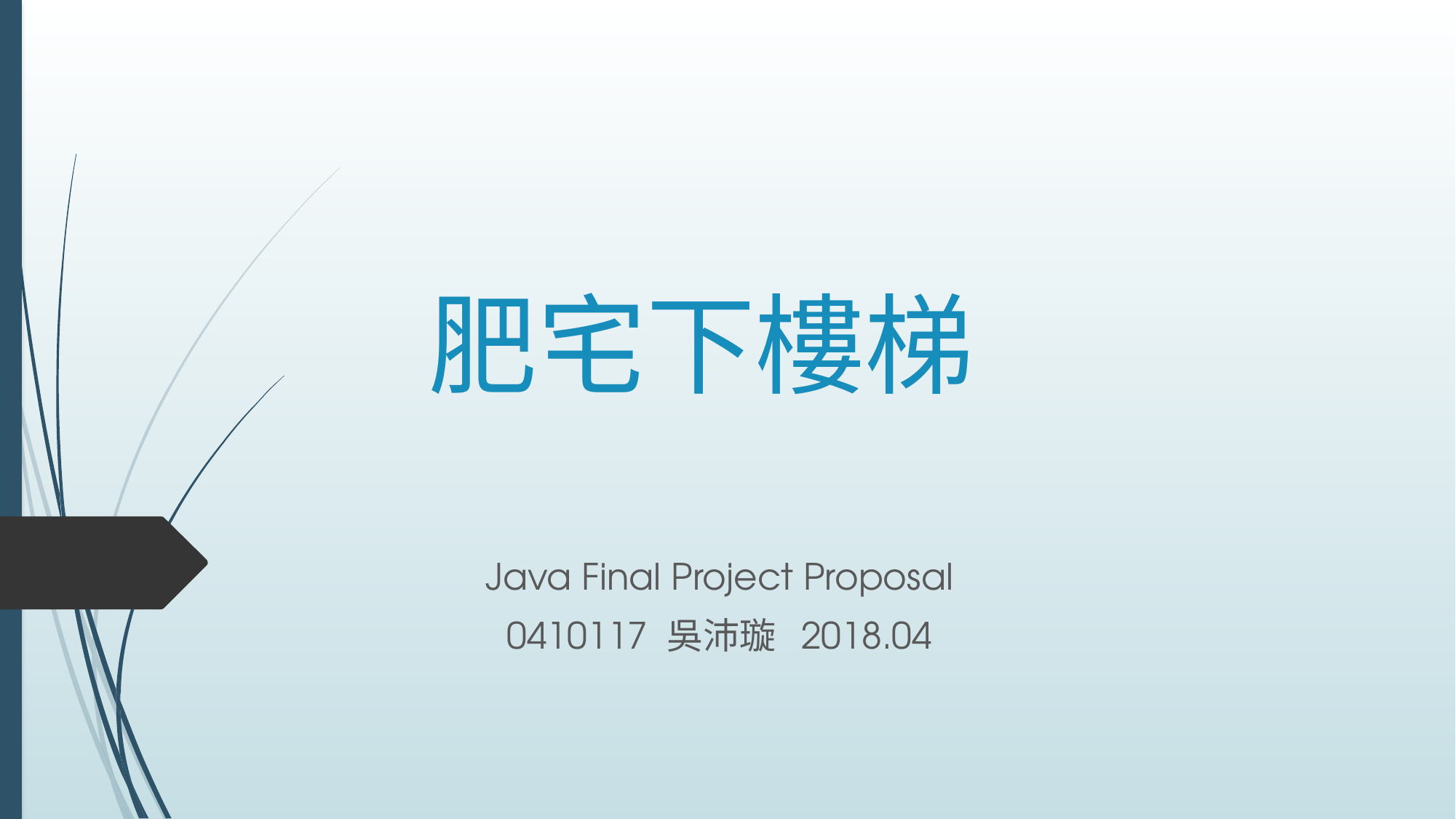

# 肥宅下樓梯
Java Final Project Proposal
0410117 吳沛璇  2018.04